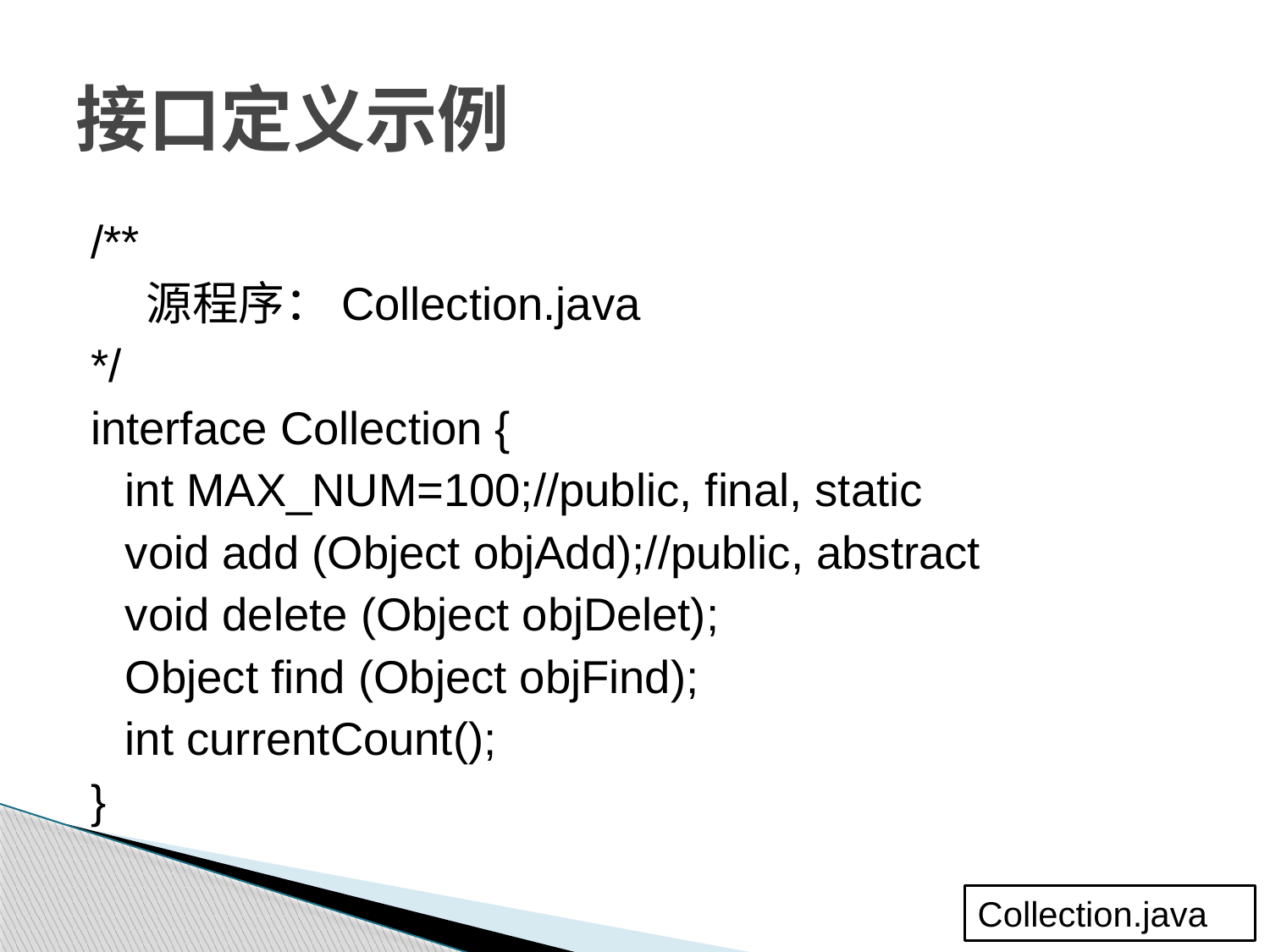

# 接口定义示例
/**
	 源程序：Collection.java
*/
interface Collection {
	int MAX_NUM=100;//public, final, static
	void add (Object objAdd);//public, abstract
	void delete (Object objDelet);
	Object find (Object objFind);
	int currentCount();
}
Collection.java